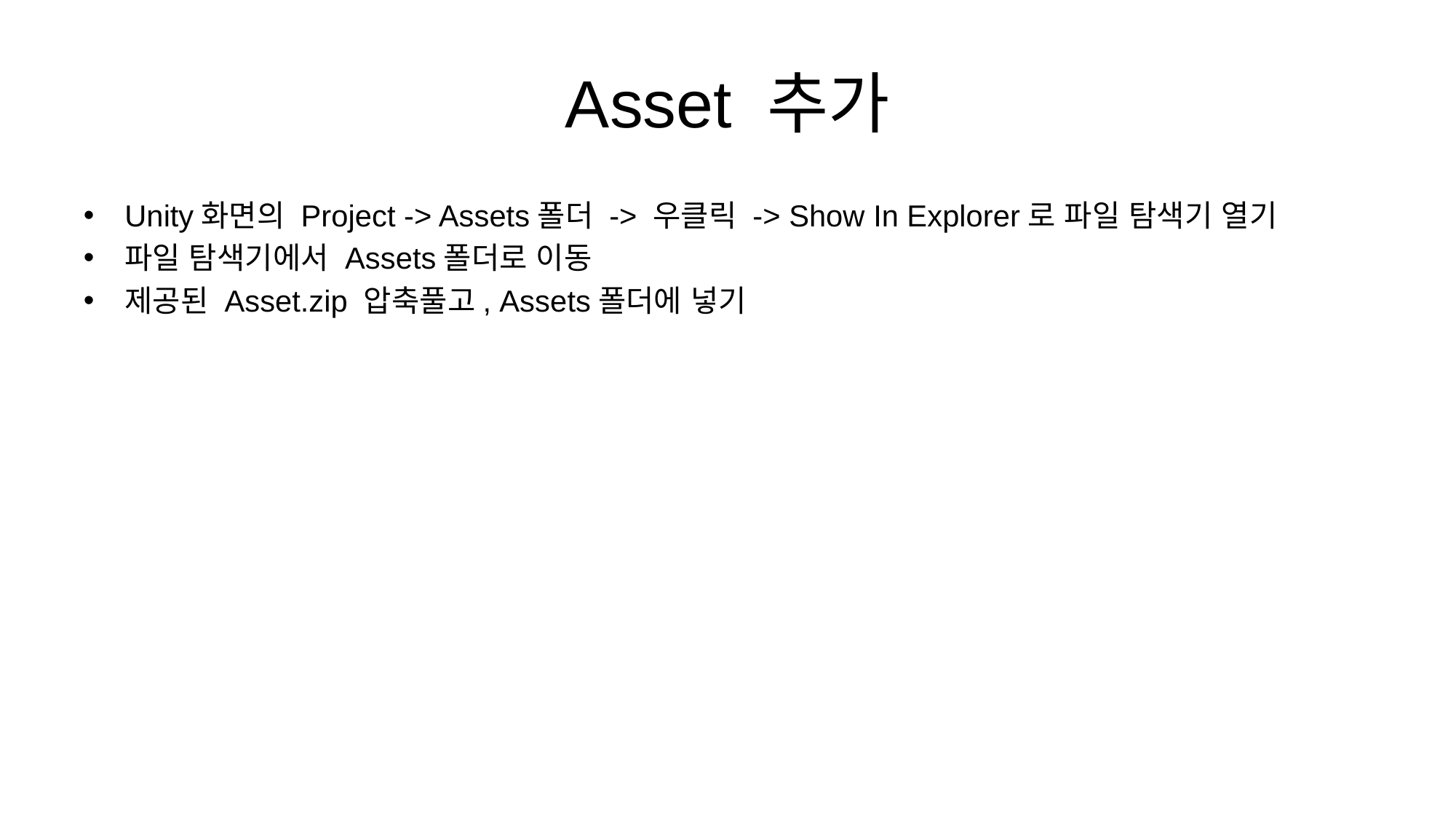

# Asset 추가
Unity화면의 Project -> Assets폴더 -> 우클릭 -> Show In Explorer로 파일 탐색기 열기
파일 탐색기에서 Assets폴더로 이동
제공된 Asset.zip 압축풀고, Assets폴더에 넣기